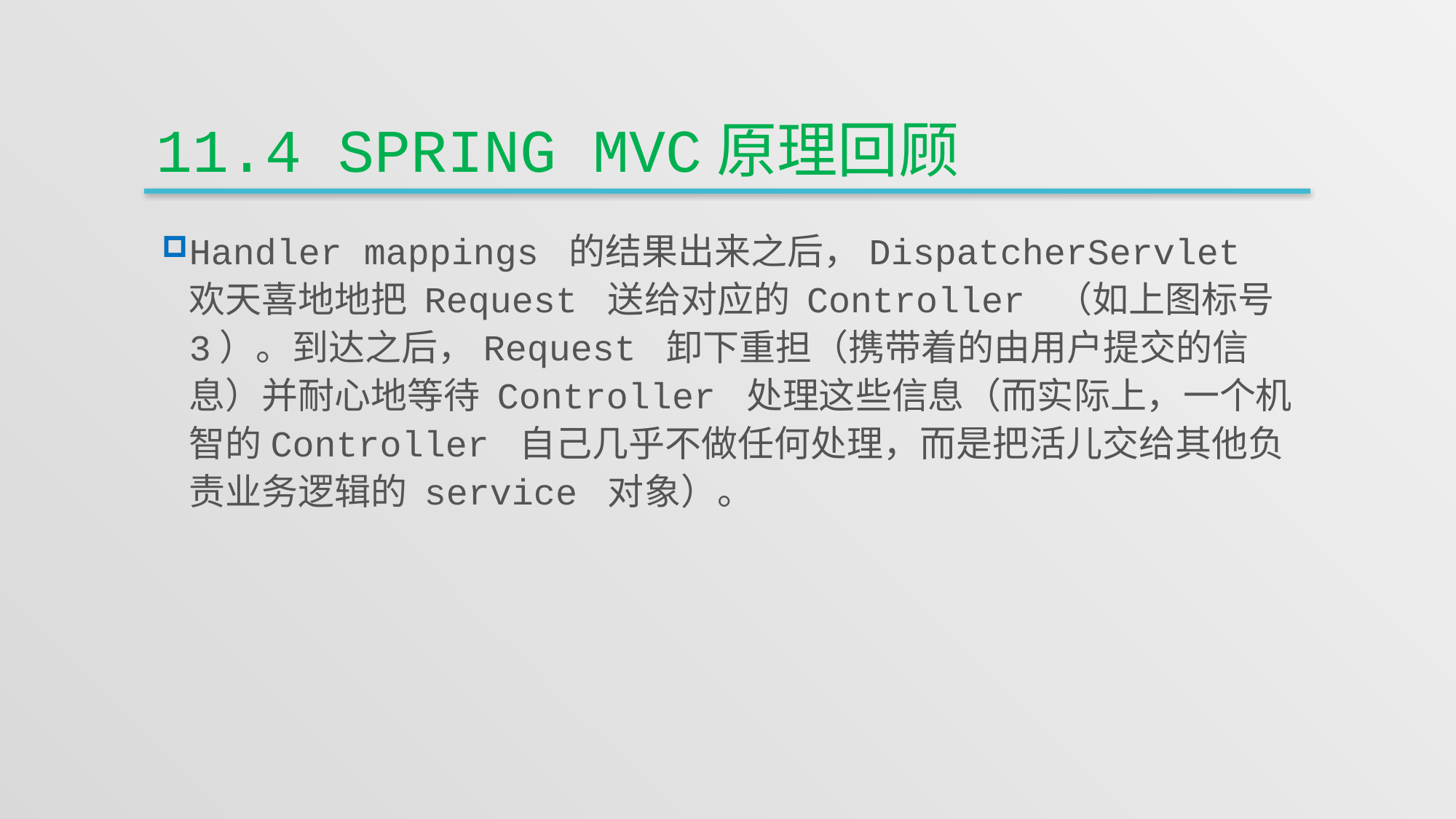

# 11.4 Spring MVC原理回顾
Handler mappings 的结果出来之后，DispatcherServlet 欢天喜地地把 Request 送给对应的 Controller （如上图标号3）。到达之后，Request 卸下重担（携带着的由用户提交的信息）并耐心地等待 Controller 处理这些信息（而实际上，一个机智的Controller 自己几乎不做任何处理，而是把活儿交给其他负责业务逻辑的 service 对象）。